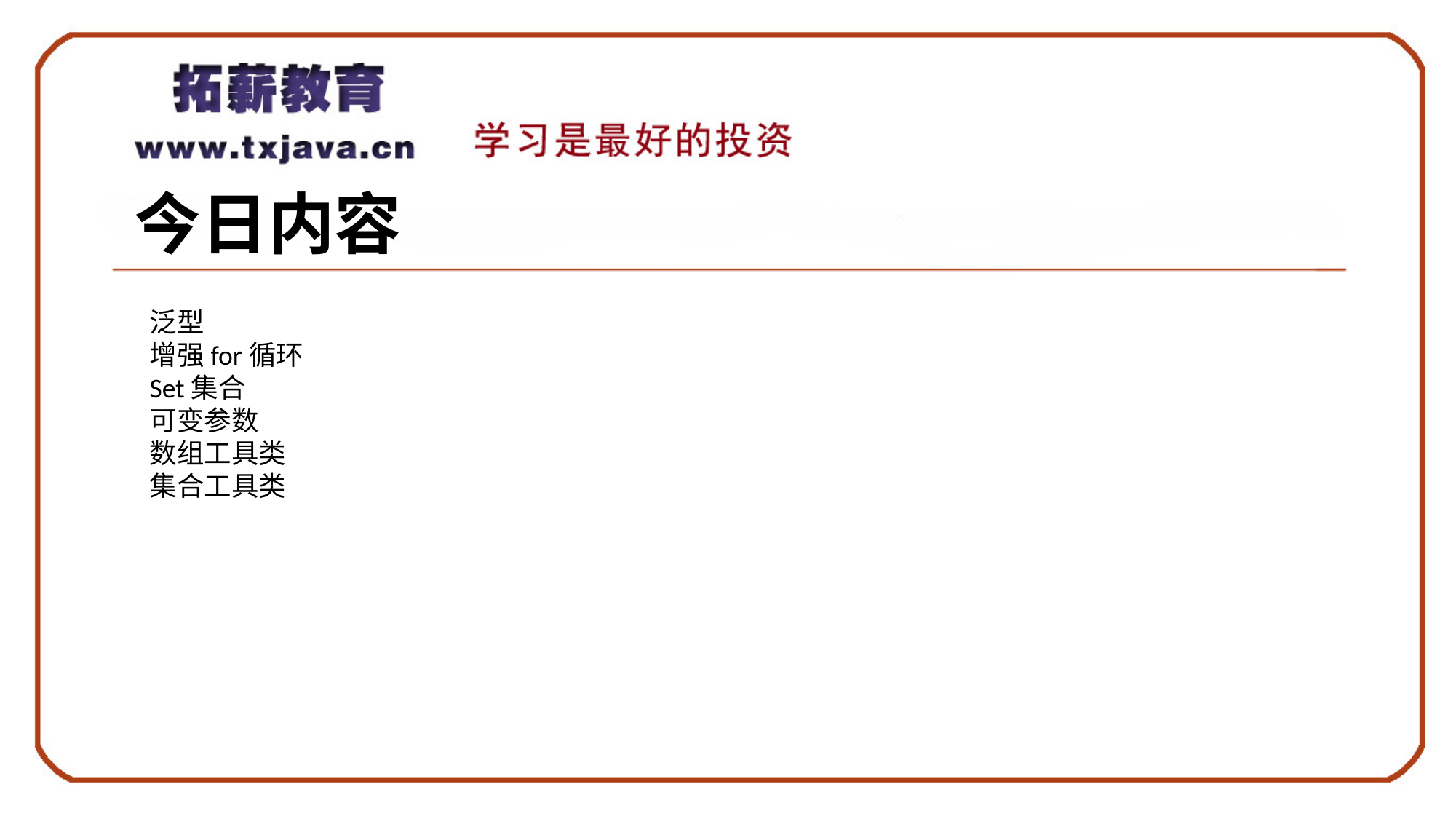

# 今日内容
泛型
增强for循环
Set集合
可变参数
数组工具类
集合工具类